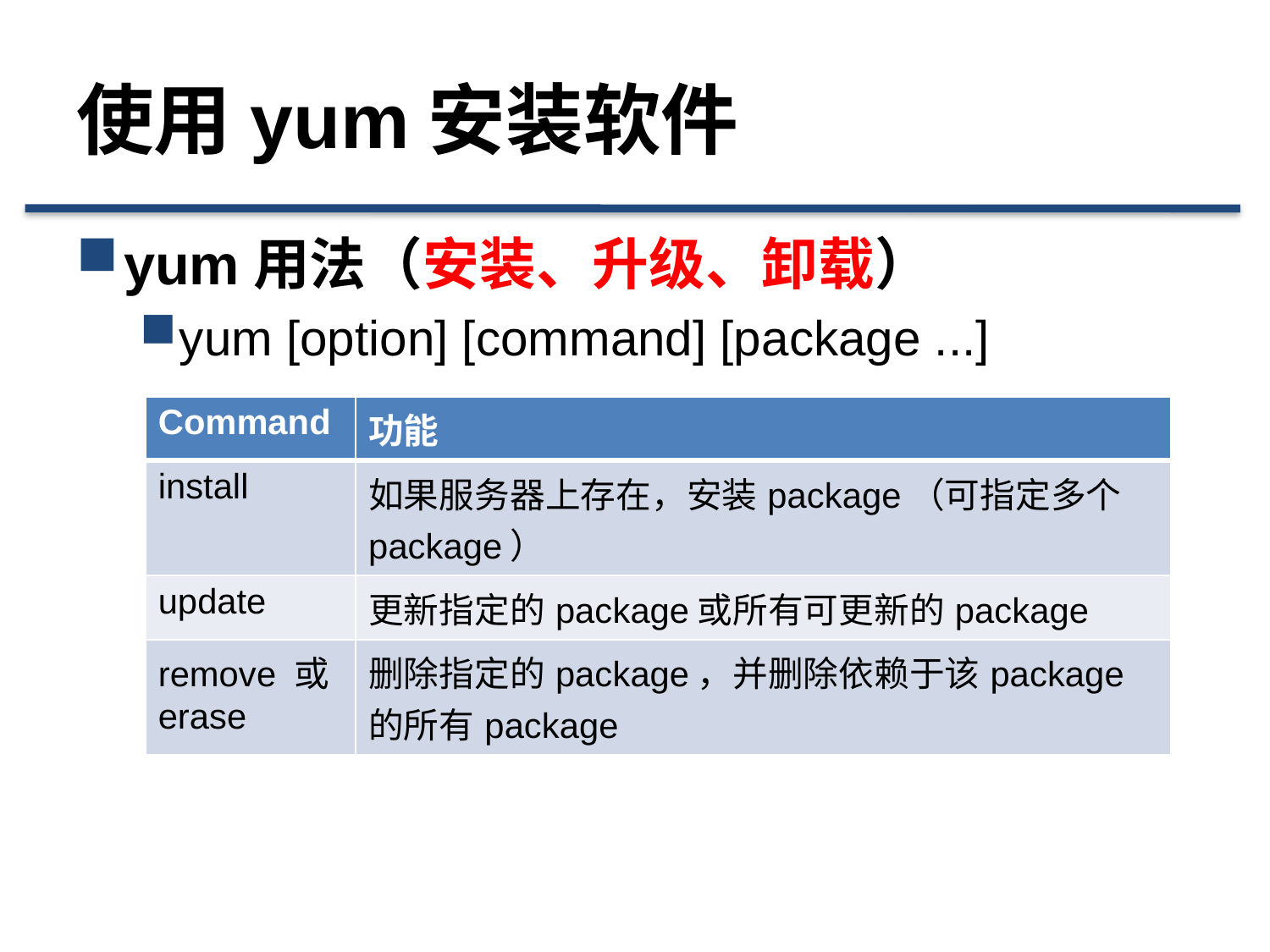

# 使用yum安装软件
yum用法（安装、升级、卸载）
yum [option] [command] [package ...]

| Command | 功能 |
| --- | --- |
| install | 如果服务器上存在，安装package（可指定多个package） |
| update | 更新指定的package或所有可更新的package |
| remove 或erase | 删除指定的package，并删除依赖于该package的所有package |